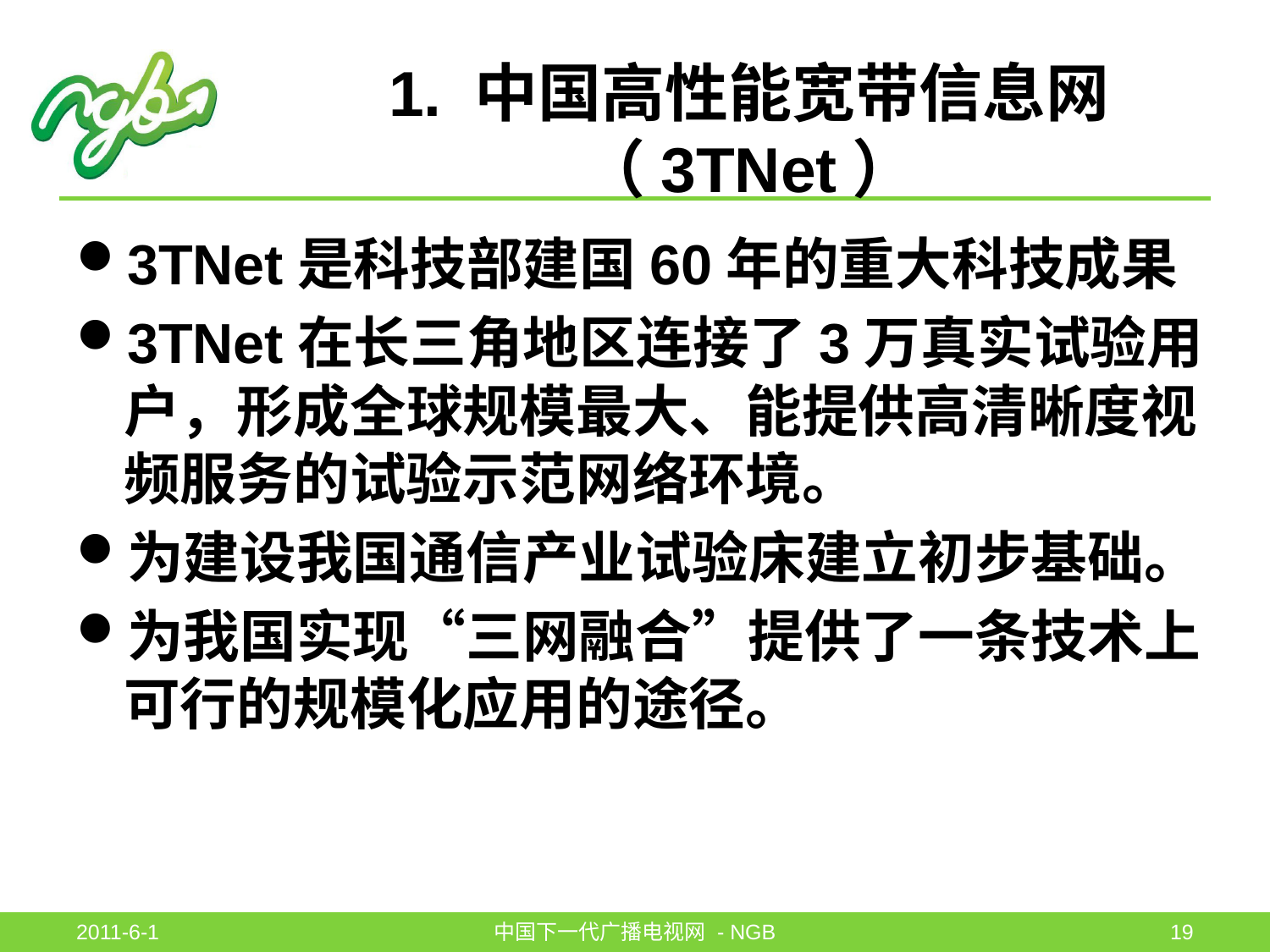

# 1. 中国高性能宽带信息网（3TNet）
3TNet是科技部建国60年的重大科技成果
3TNet在长三角地区连接了3万真实试验用户，形成全球规模最大、能提供高清晰度视频服务的试验示范网络环境。
为建设我国通信产业试验床建立初步基础。
为我国实现“三网融合”提供了一条技术上可行的规模化应用的途径。
2011-6-1
中国下一代广播电视网 - NGB
19